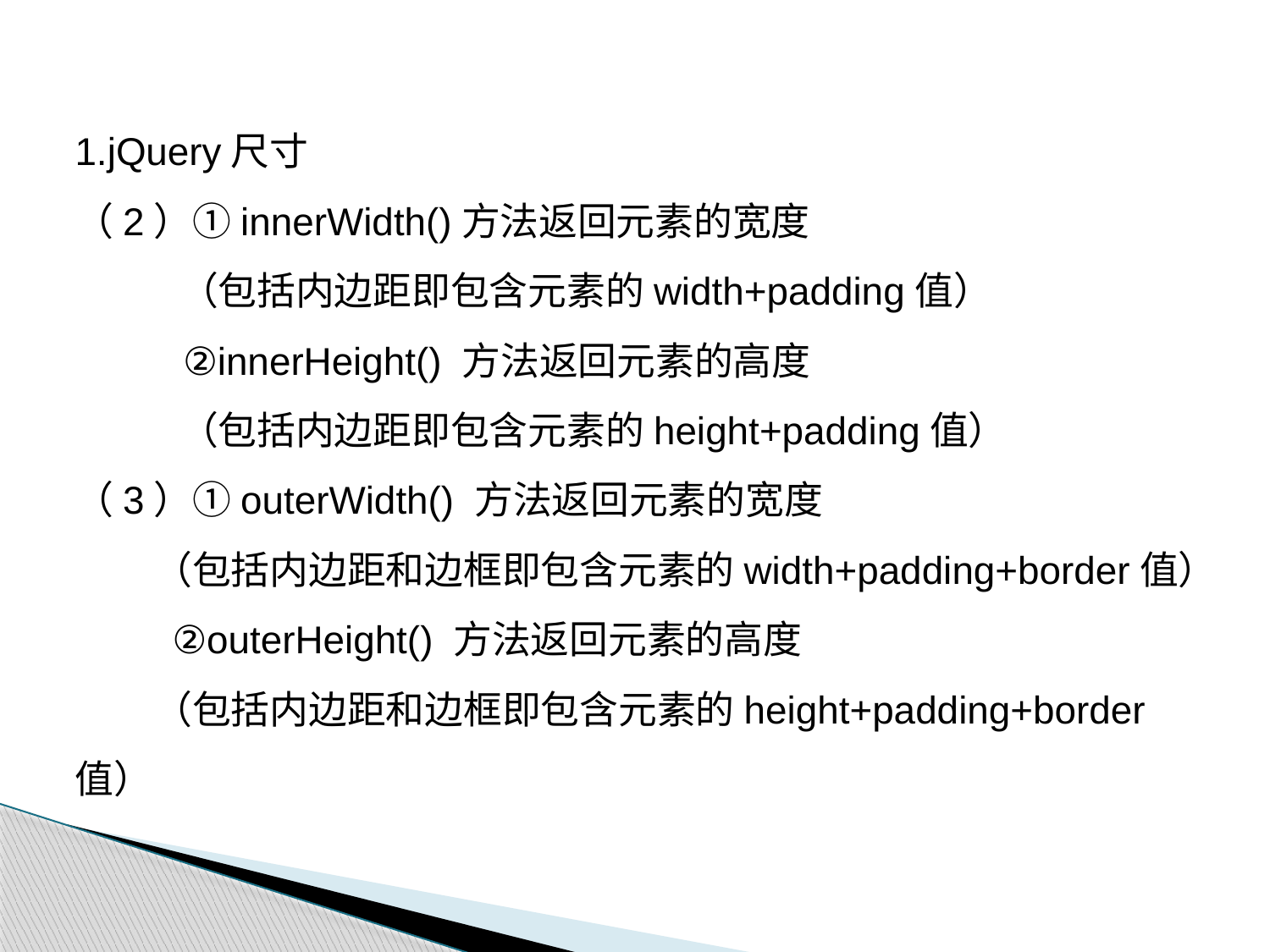

1.jQuery尺寸
（2）①innerWidth()方法返回元素的宽度
           （包括内边距即包含元素的width+padding值）
          ②innerHeight() 方法返回元素的高度
           （包括内边距即包含元素的height+padding值）
（3）①outerWidth() 方法返回元素的宽度
        （包括内边距和边框即包含元素的width+padding+border值）
         ②outerHeight() 方法返回元素的高度
        （包括内边距和边框即包含元素的height+padding+border值）